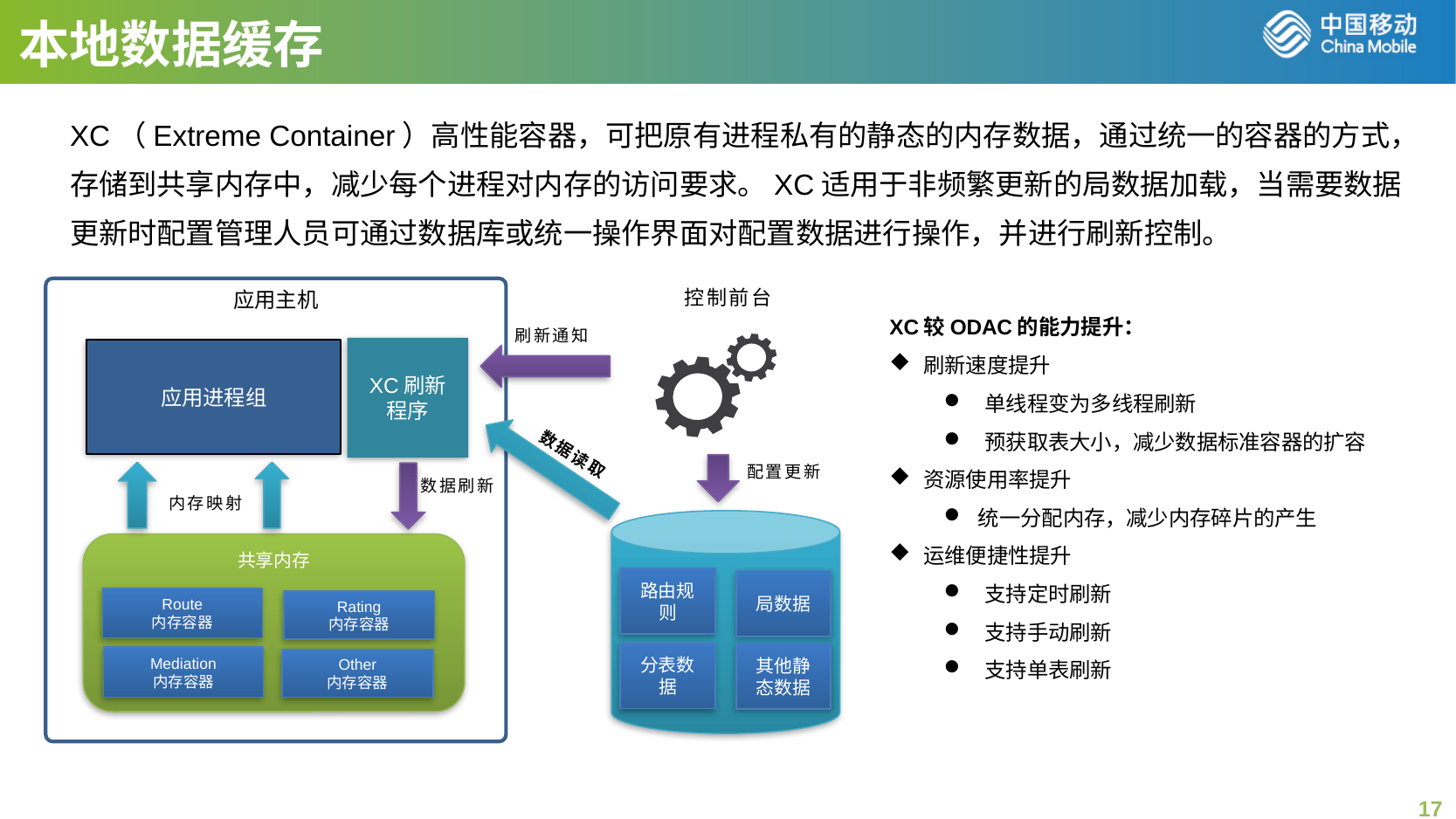

# 本地数据缓存
XC（Extreme Container）高性能容器，可把原有进程私有的静态的内存数据，通过统一的容器的方式，存储到共享内存中，减少每个进程对内存的访问要求。XC适用于非频繁更新的局数据加载，当需要数据更新时配置管理人员可通过数据库或统一操作界面对配置数据进行操作，并进行刷新控制。
控制前台
应用主机
刷新通知
XC刷新程序
应用进程组

数据读取

配置更新

数据刷新
内存映射

共享内存
路由规则
局数据
Route
内存容器
Rating
内存容器
分表数据
其他静态数据
Mediation
内存容器
Other
内存容器
XC较ODAC的能力提升：
刷新速度提升
单线程变为多线程刷新
预获取表大小，减少数据标准容器的扩容
资源使用率提升
统一分配内存，减少内存碎片的产生
运维便捷性提升
支持定时刷新
支持手动刷新
支持单表刷新